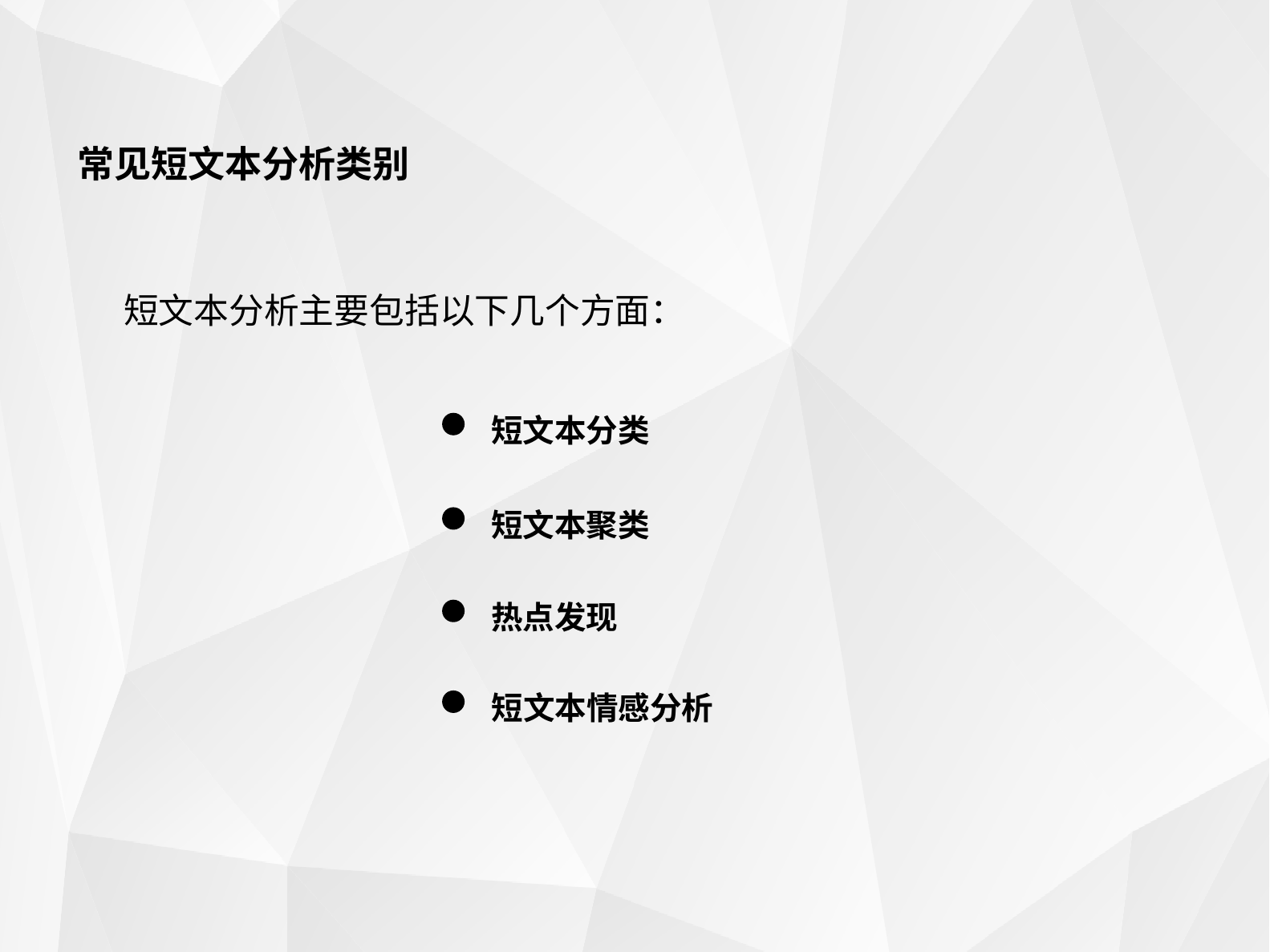

常见短文本分析类别
短文本分析主要包括以下几个方面：
短文本分类

短文本聚类

热点发现

短文本情感分析